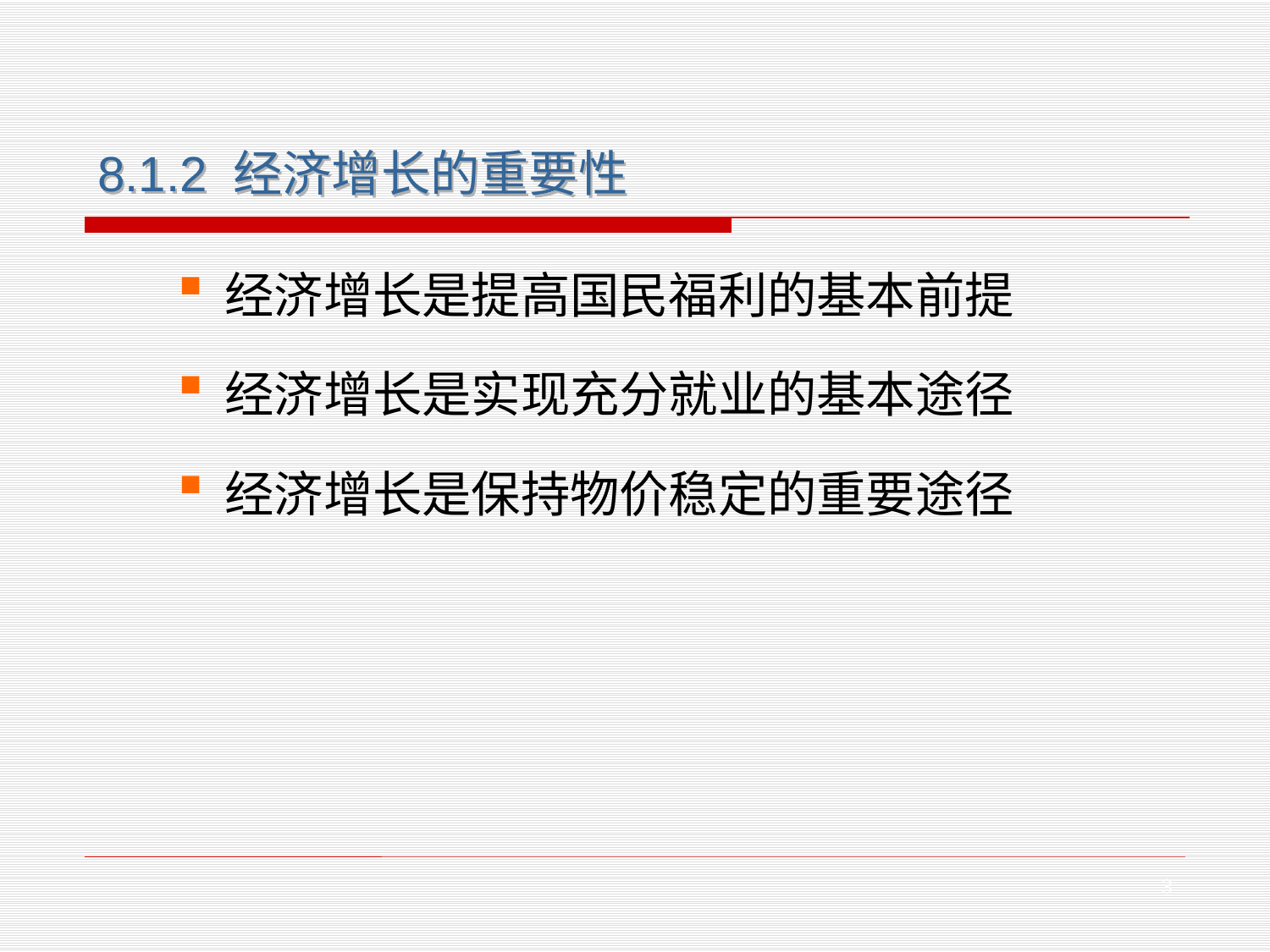

8.1.2 经济增长的重要性
经济增长是提高国民福利的基本前提
经济增长是实现充分就业的基本途径
经济增长是保持物价稳定的重要途径
3